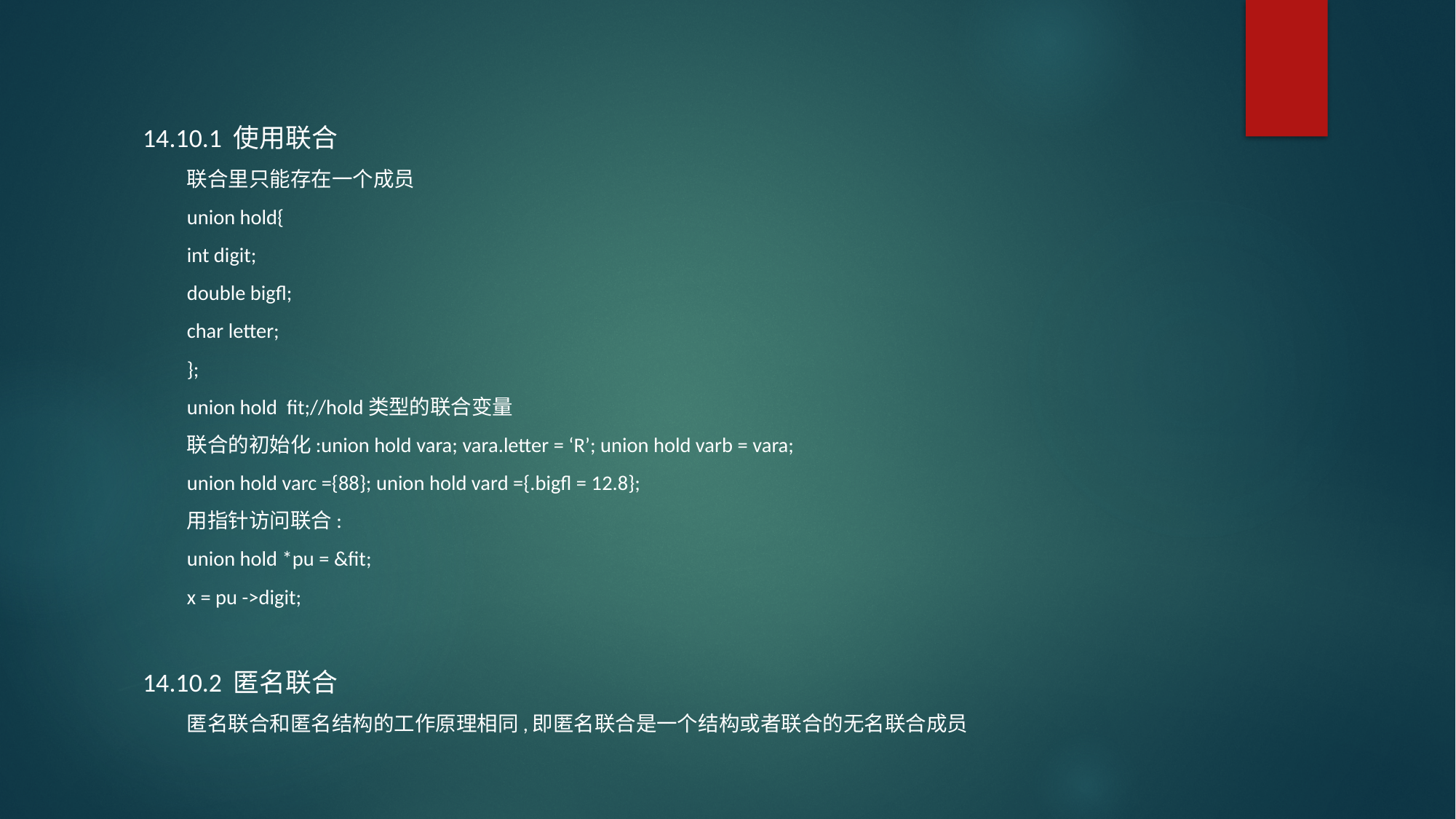

14.10.1 使用联合
联合里只能存在一个成员
union hold{
		int digit;
		double bigfl;
		char letter;
};
union hold  fit;//hold类型的联合变量
联合的初始化:union hold vara; vara.letter = ‘R’; union hold varb = vara;
union hold varc ={88}; union hold vard ={.bigfl = 12.8};
用指针访问联合:
union hold *pu = &fit;
x = pu ->digit;

14.10.2 匿名联合
匿名联合和匿名结构的工作原理相同,即匿名联合是一个结构或者联合的无名联合成员